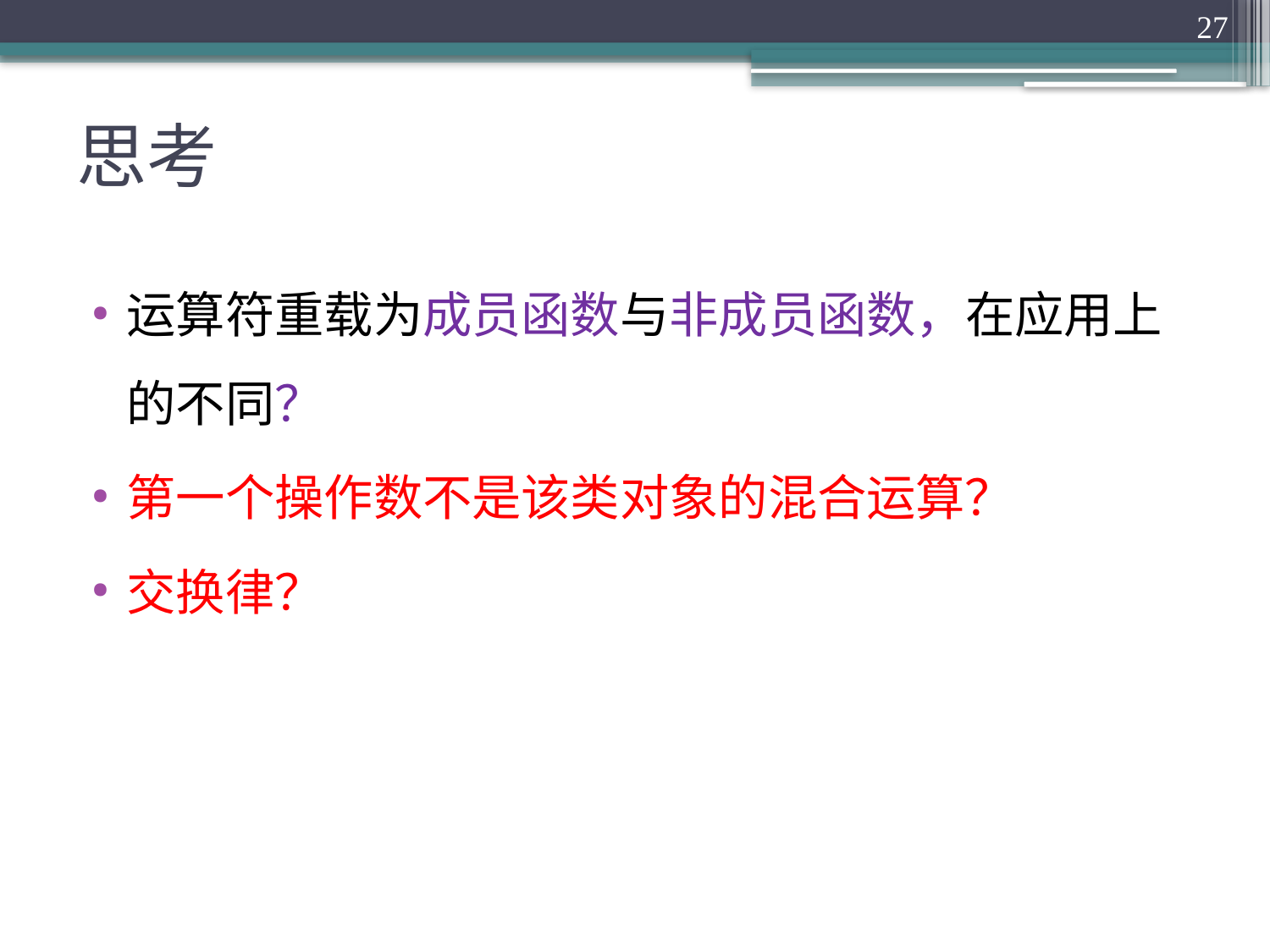

27
# 思考
运算符重载为成员函数与非成员函数，在应用上的不同？
第一个操作数不是该类对象的混合运算？
交换律？